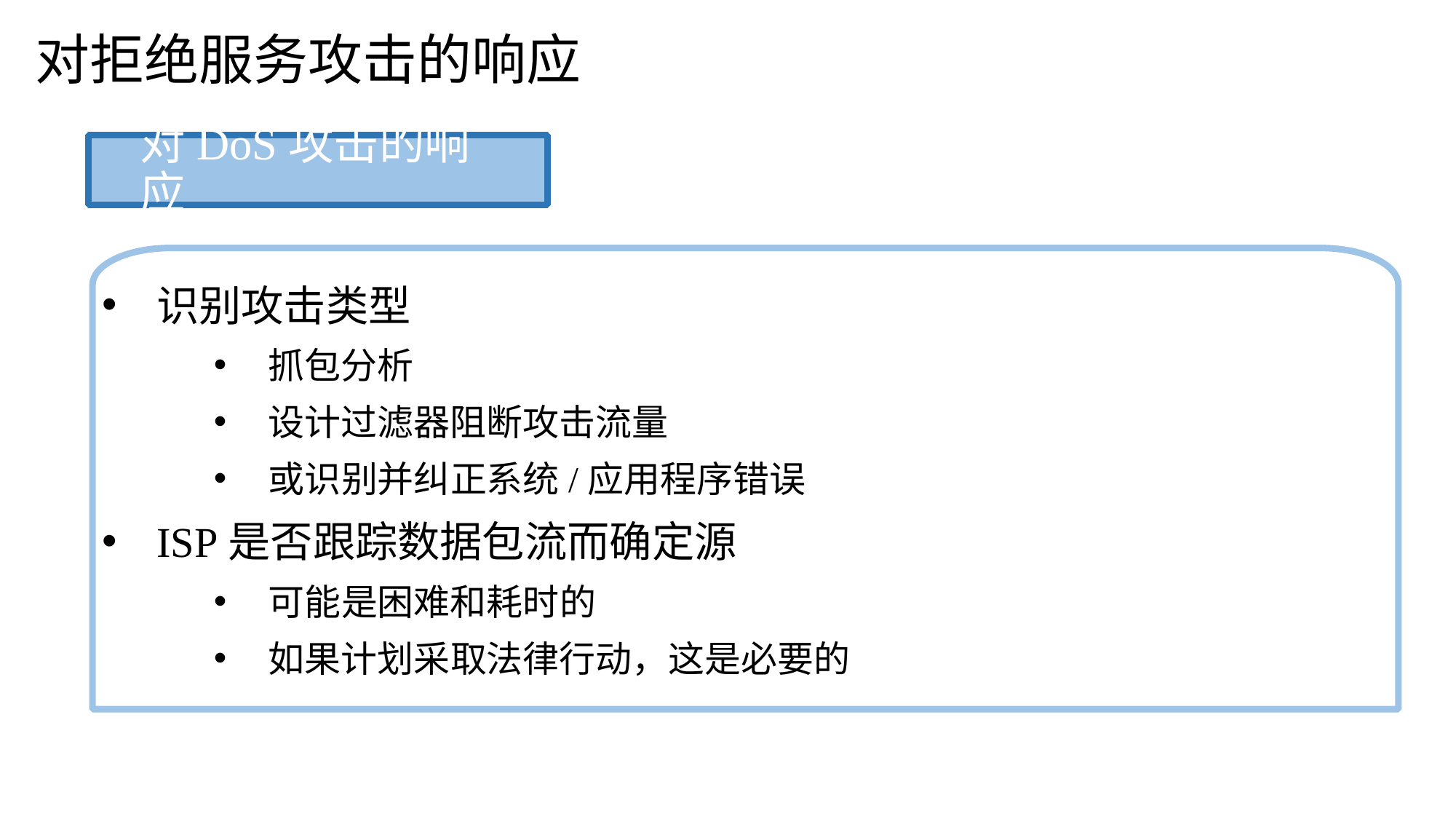

对拒绝服务攻击的响应

对DoS攻击的响应
识别攻击类型
抓包分析
设计过滤器阻断攻击流量
或识别并纠正系统/应用程序错误
ISP是否跟踪数据包流而确定源
可能是困难和耗时的
如果计划采取法律行动，这是必要的